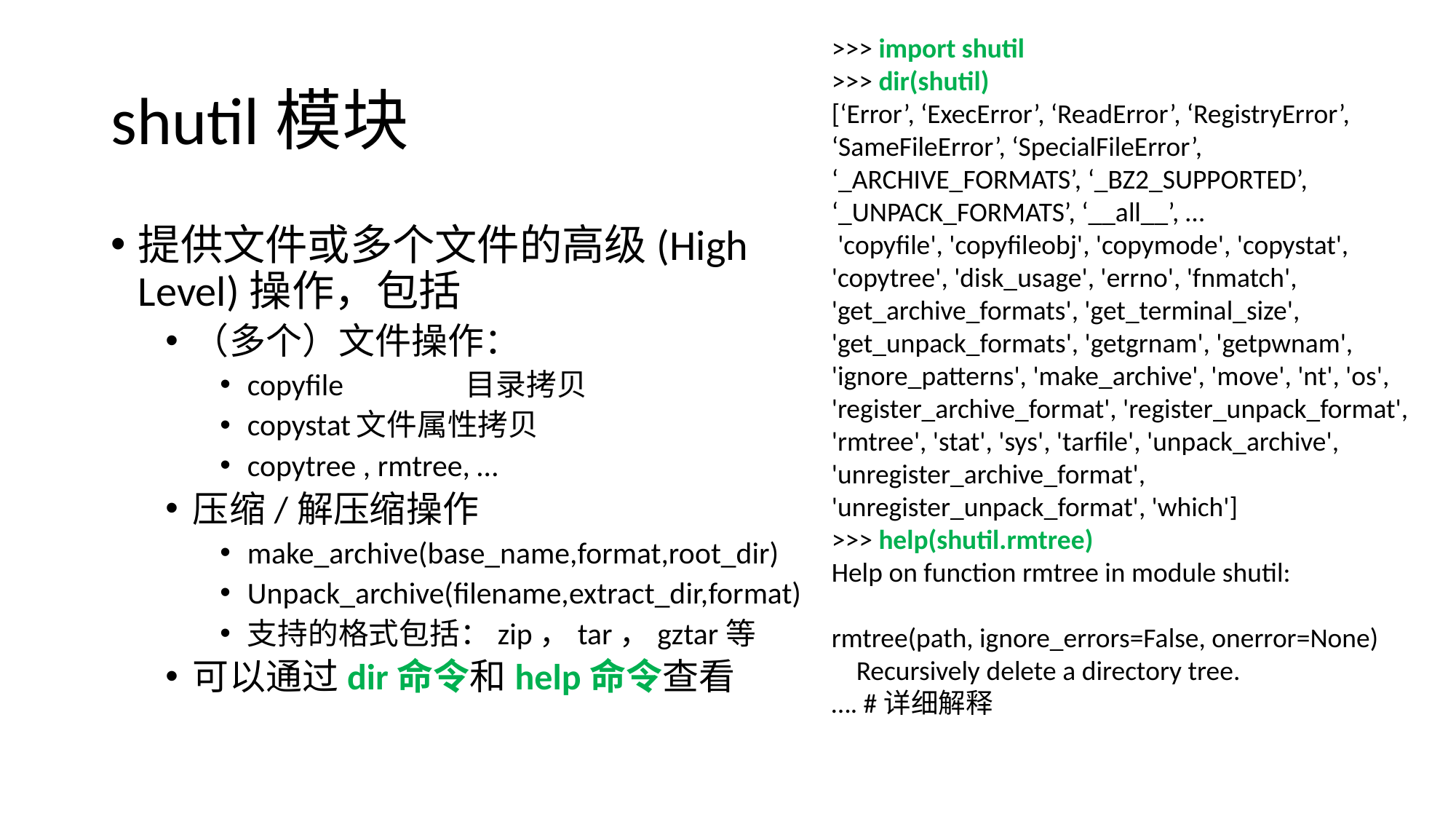

>>> import shutil
>>> dir(shutil)
[‘Error’, ‘ExecError’, ‘ReadError’, ‘RegistryError’, ‘SameFileError’, ‘SpecialFileError’, ‘_ARCHIVE_FORMATS’, ‘_BZ2_SUPPORTED’, ‘_UNPACK_FORMATS’, ‘__all__’, …
 'copyfile', 'copyfileobj', 'copymode', 'copystat', 'copytree', 'disk_usage', 'errno', 'fnmatch', 'get_archive_formats', 'get_terminal_size', 'get_unpack_formats', 'getgrnam', 'getpwnam', 'ignore_patterns', 'make_archive', 'move', 'nt', 'os', 'register_archive_format', 'register_unpack_format', 'rmtree', 'stat', 'sys', 'tarfile', 'unpack_archive', 'unregister_archive_format', 'unregister_unpack_format', 'which']
>>> help(shutil.rmtree)
Help on function rmtree in module shutil:

rmtree(path, ignore_errors=False, onerror=None)
    Recursively delete a directory tree.
…. #详细解释
# shutil模块
提供文件或多个文件的高级(High Level)操作，包括
（多个）文件操作：
copyfile   	目录拷贝
copystat	文件属性拷贝
copytree , rmtree, …
压缩/解压缩操作
make_archive(base_name,format,root_dir)
Unpack_archive(filename,extract_dir,format)
支持的格式包括：zip，tar，gztar等
可以通过dir命令和help命令查看